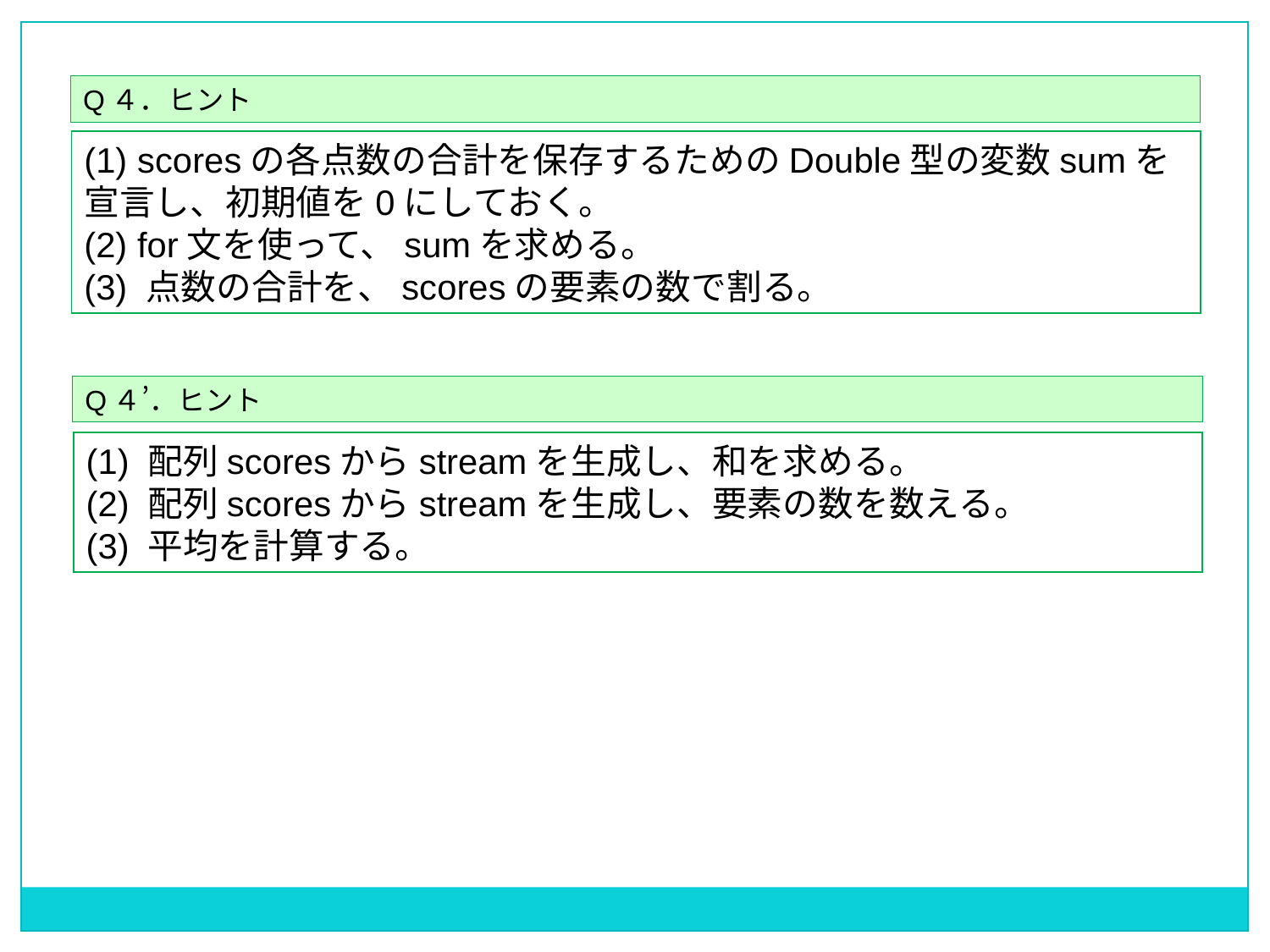

Q４．ヒント
(1) scoresの各点数の合計を保存するためのDouble型の変数sumを宣言し、初期値を0にしておく。
(2) for文を使って、sumを求める。
(3) 点数の合計を、scoresの要素の数で割る。
Q４’．ヒント
(1) 配列scoresからstreamを生成し、和を求める。
(2) 配列scoresからstreamを生成し、要素の数を数える。
(3) 平均を計算する。